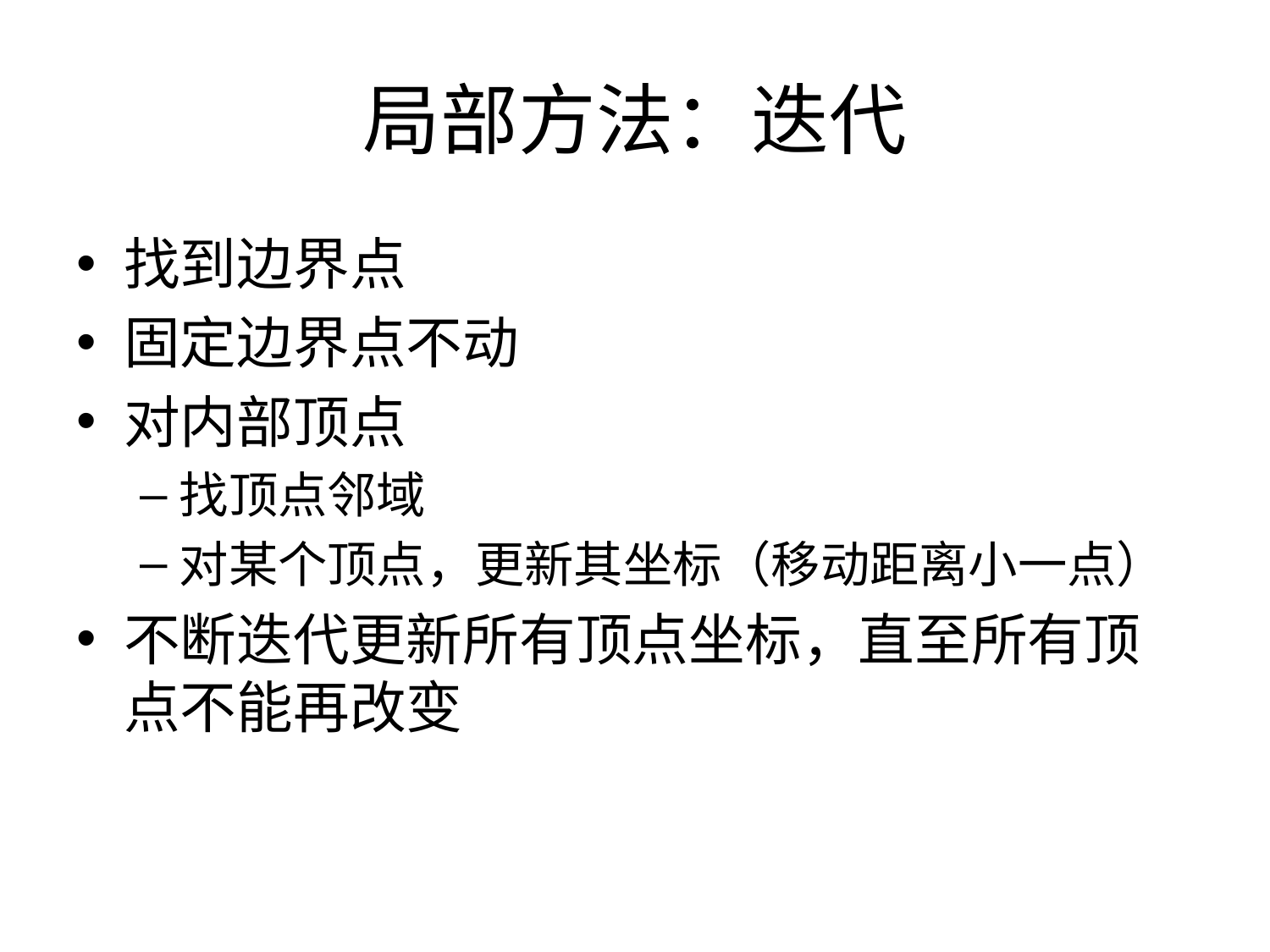

# 局部方法：迭代
找到边界点
固定边界点不动
对内部顶点
找顶点邻域
对某个顶点，更新其坐标（移动距离小一点）
不断迭代更新所有顶点坐标，直至所有顶点不能再改变